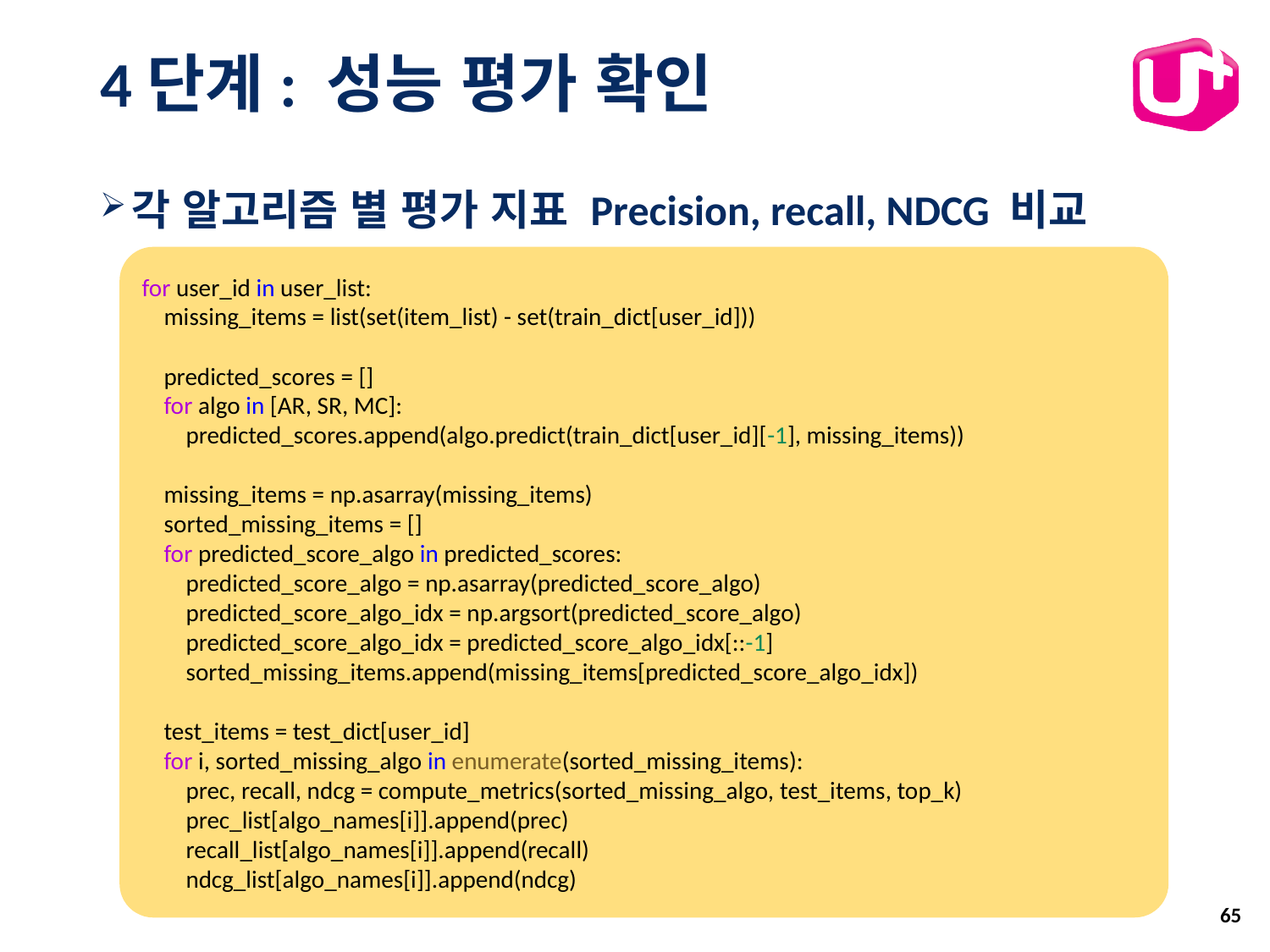

# 4단계: 성능 평가 확인
각 알고리즘 별 평가 지표 Precision, recall, NDCG 비교
for user_id in user_list:
    missing_items = list(set(item_list) - set(train_dict[user_id]))
    predicted_scores = []
    for algo in [AR, SR, MC]:
        predicted_scores.append(algo.predict(train_dict[user_id][-1], missing_items))
    missing_items = np.asarray(missing_items)
    sorted_missing_items = []
    for predicted_score_algo in predicted_scores:
        predicted_score_algo = np.asarray(predicted_score_algo)
        predicted_score_algo_idx = np.argsort(predicted_score_algo)
        predicted_score_algo_idx = predicted_score_algo_idx[::-1]
        sorted_missing_items.append(missing_items[predicted_score_algo_idx])
    test_items = test_dict[user_id]
    for i, sorted_missing_algo in enumerate(sorted_missing_items):
        prec, recall, ndcg = compute_metrics(sorted_missing_algo, test_items, top_k)
        prec_list[algo_names[i]].append(prec)
        recall_list[algo_names[i]].append(recall)
        ndcg_list[algo_names[i]].append(ndcg)
65